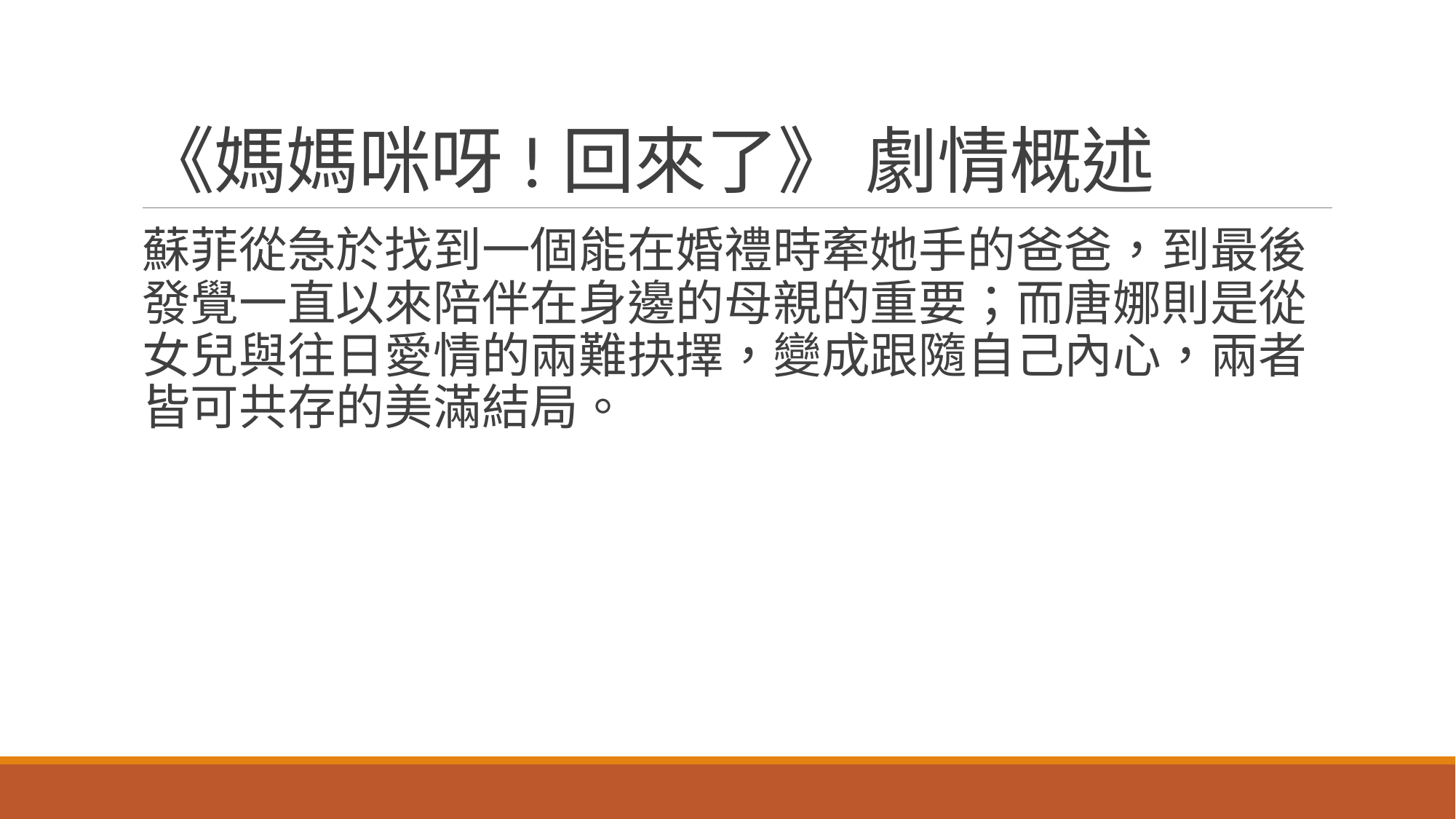

# 《媽媽咪呀!回來了》 劇情概述
蘇菲從急於找到一個能在婚禮時牽她手的爸爸，到最後發覺一直以來陪伴在身邊的母親的重要；而唐娜則是從女兒與往日愛情的兩難抉擇，變成跟隨自己內心，兩者皆可共存的美滿結局。